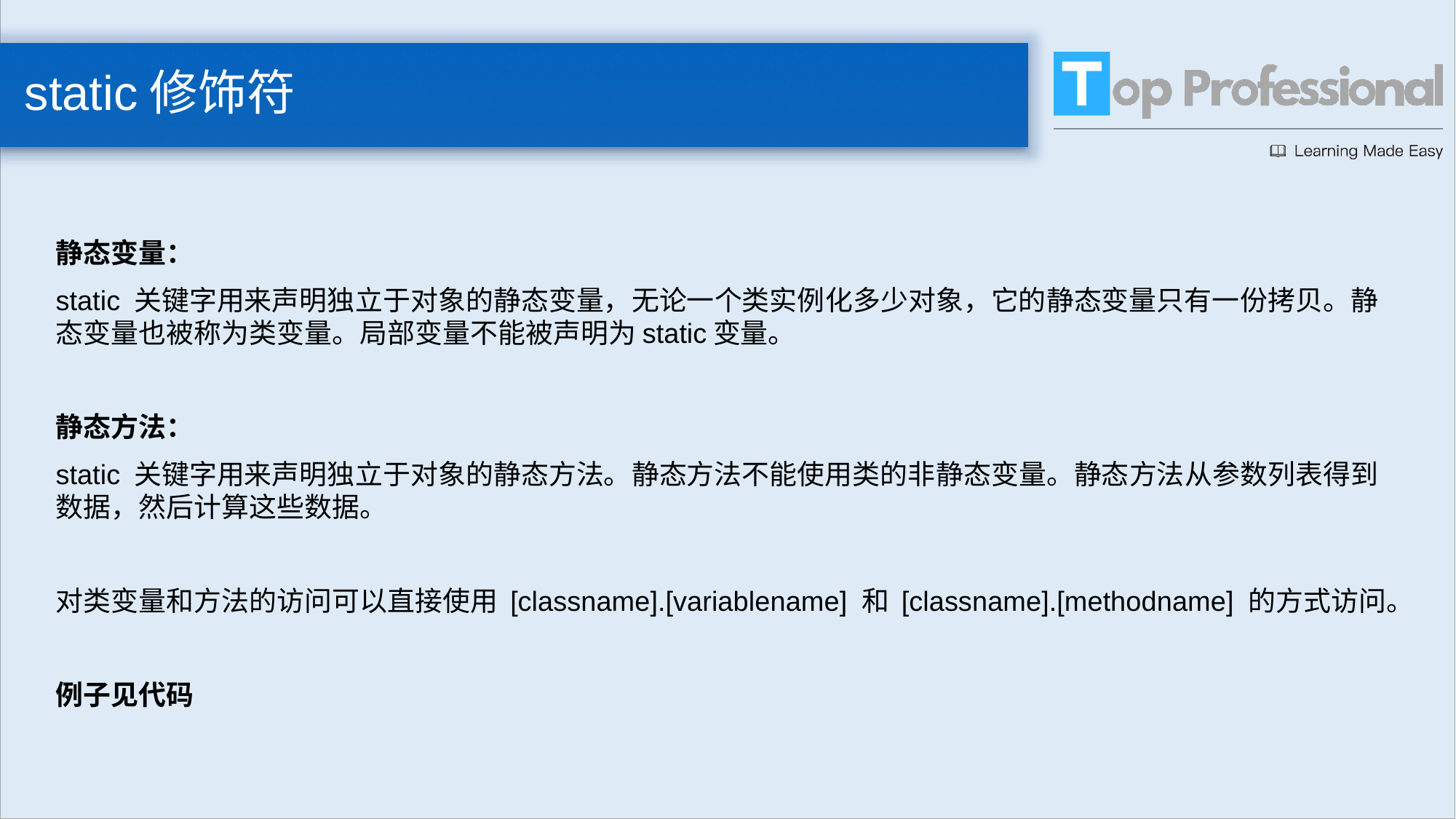

# static修饰符
静态变量：
static 关键字用来声明独立于对象的静态变量，无论一个类实例化多少对象，它的静态变量只有一份拷贝。静态变量也被称为类变量。局部变量不能被声明为static变量。

静态方法：
static 关键字用来声明独立于对象的静态方法。静态方法不能使用类的非静态变量。静态方法从参数列表得到数据，然后计算这些数据。

对类变量和方法的访问可以直接使用 ​[classname].[variablename] 和 [​classname].[methodname]​ 的方式访问。

例子见代码